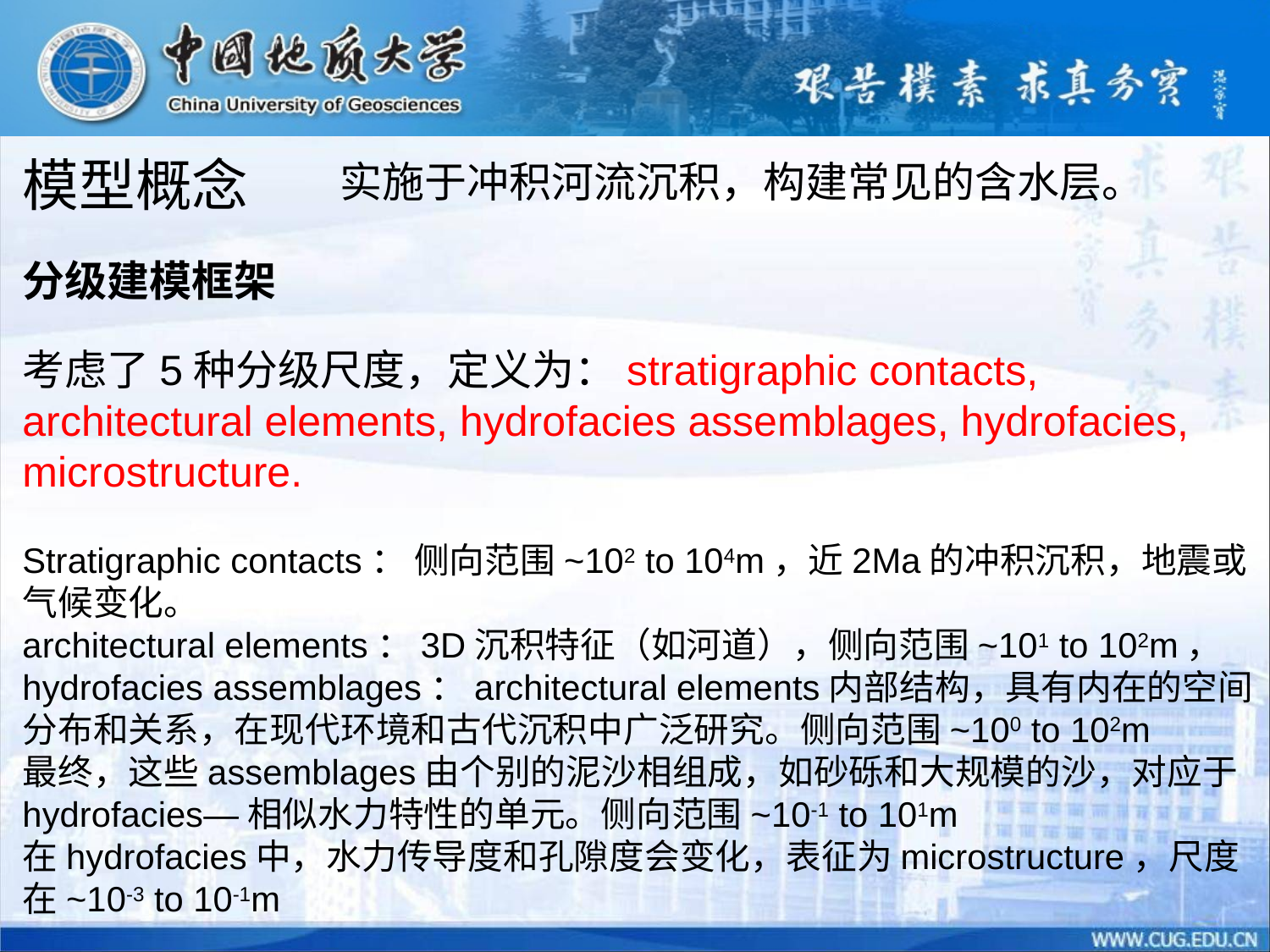

模型概念
实施于冲积河流沉积，构建常见的含水层。
分级建模框架
考虑了5种分级尺度，定义为：stratigraphic contacts, architectural elements, hydrofacies assemblages, hydrofacies, microstructure.

Stratigraphic contacts： 侧向范围~102 to 104m，近2Ma的冲积沉积，地震或气候变化。
architectural elements：3D沉积特征（如河道），侧向范围~101 to 102m，
hydrofacies assemblages：architectural elements内部结构，具有内在的空间分布和关系，在现代环境和古代沉积中广泛研究。侧向范围~100 to 102m
最终，这些assemblages由个别的泥沙相组成，如砂砾和大规模的沙，对应于hydrofacies—相似水力特性的单元。侧向范围~10-1 to 101m
在hydrofacies中，水力传导度和孔隙度会变化，表征为microstructure，尺度在~10-3 to 10-1m